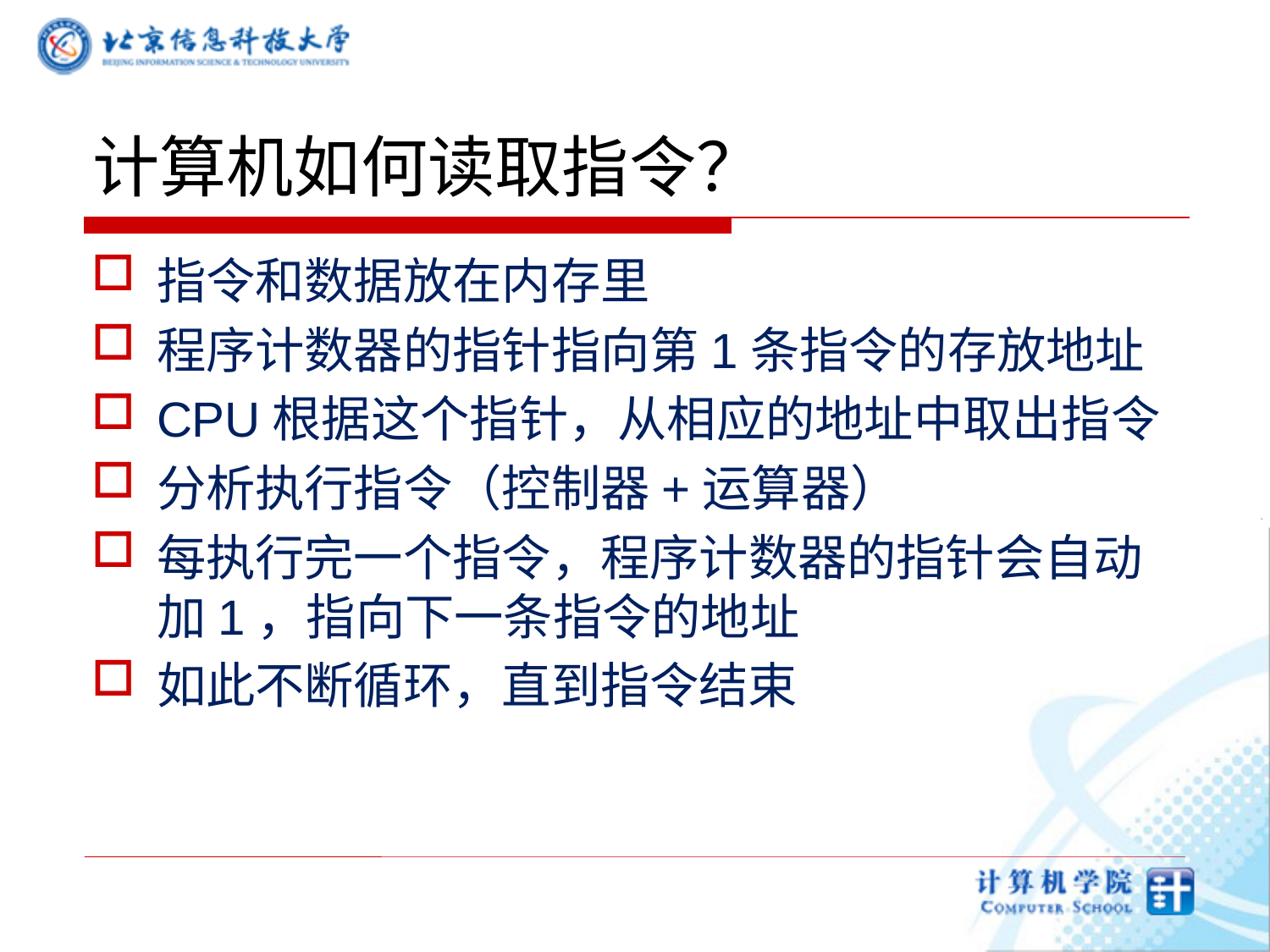

# 计算机如何读取指令？
指令和数据放在内存里
程序计数器的指针指向第1条指令的存放地址
CPU根据这个指针，从相应的地址中取出指令
分析执行指令（控制器+运算器）
每执行完一个指令，程序计数器的指针会自动加1，指向下一条指令的地址
如此不断循环，直到指令结束